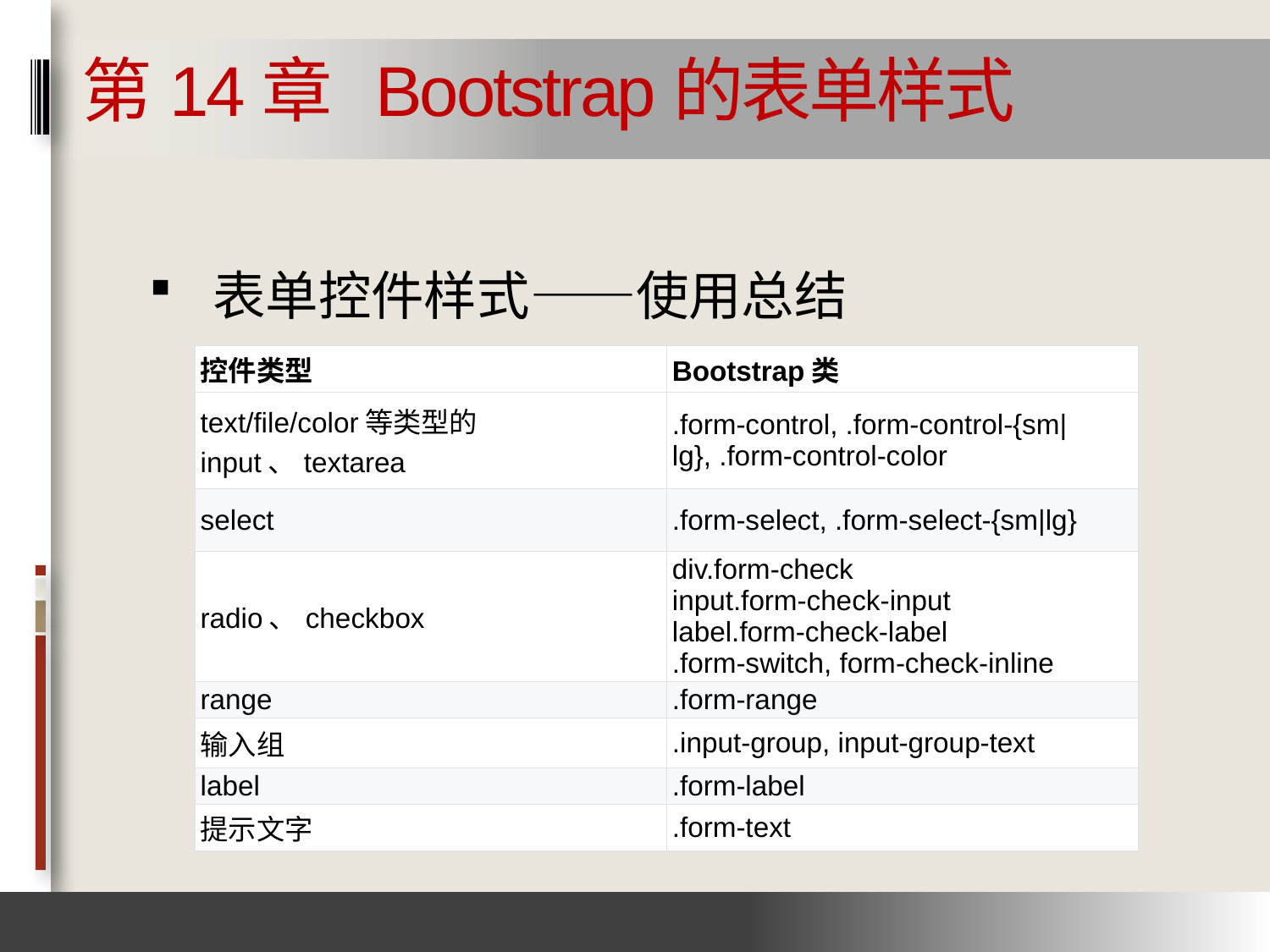

# 第14章  Bootstrap的表单样式
表单控件样式——使用总结

| 控件类型 | Bootstrap类 |
| --- | --- |
| text/file/color等类型的input、textarea | .form-control, .form-control-{sm|lg}, .form-control-color |
| select | .form-select, .form-select-{sm|lg} |
| radio、checkbox | div.form-check input.form-check-input label.form-check-label .form-switch, form-check-inline |
| range | .form-range |
| 输入组 | .input-group, input-group-text |
| label | .form-label |
| 提示文字 | .form-text |